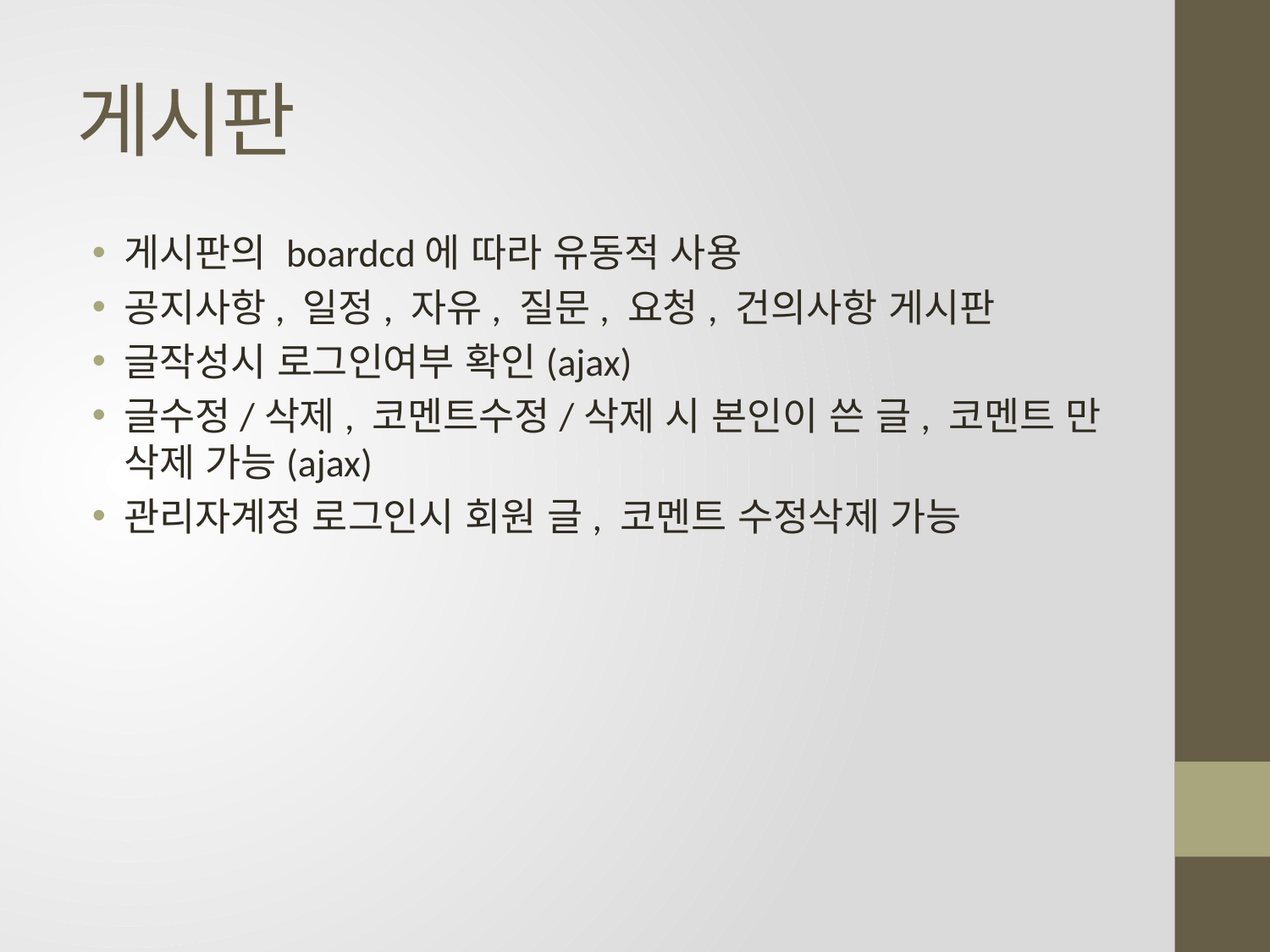

# 게시판
게시판의 boardcd에 따라 유동적 사용
공지사항, 일정, 자유, 질문, 요청, 건의사항 게시판
글작성시 로그인여부 확인(ajax)
글수정/삭제, 코멘트수정/삭제 시 본인이 쓴 글, 코멘트 만 삭제 가능(ajax)
관리자계정 로그인시 회원 글, 코멘트 수정삭제 가능